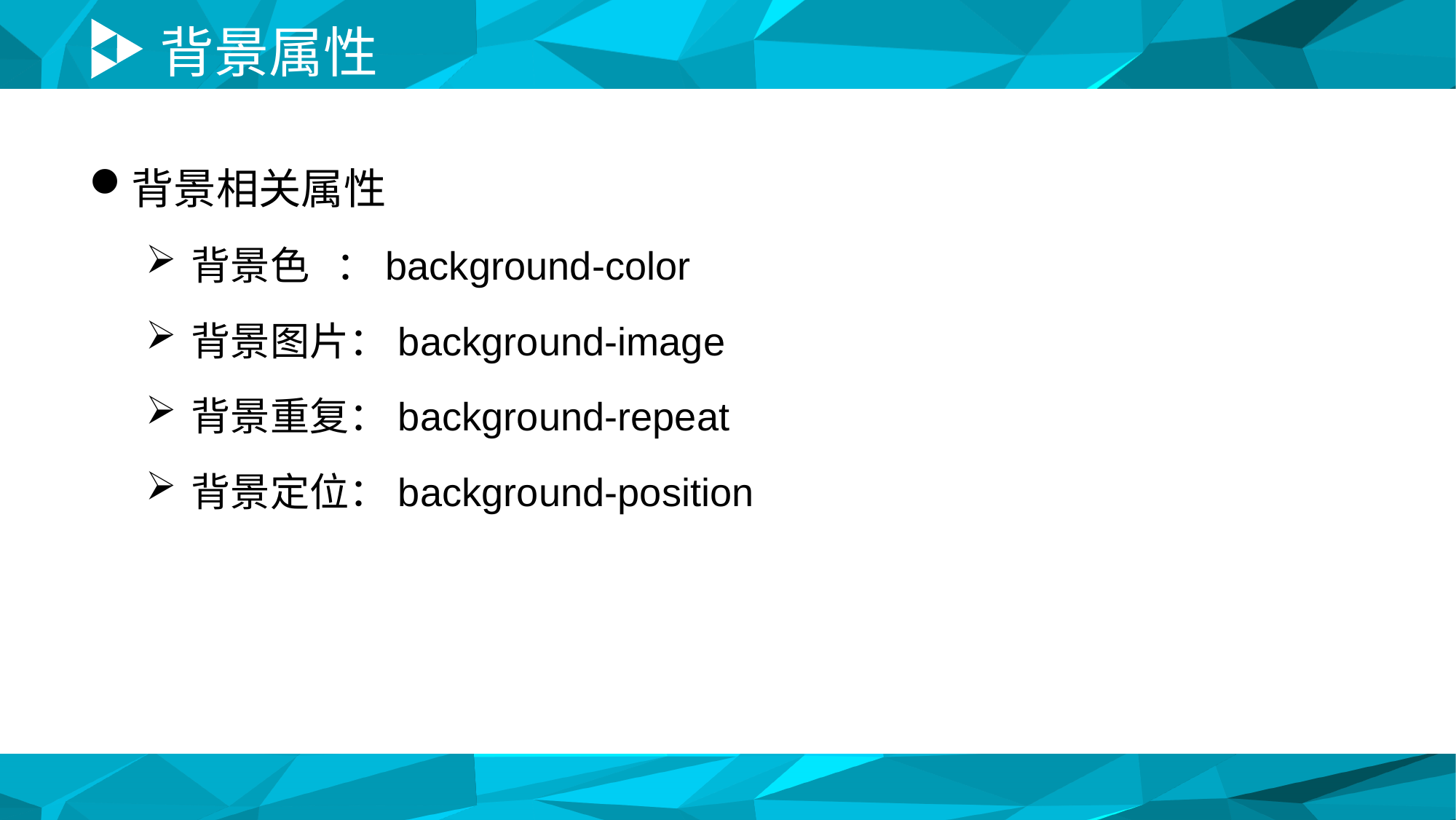

# 背景属性
背景相关属性
背景色   ：background-color
背景图片：background-image
背景重复：background-repeat
背景定位：background-position